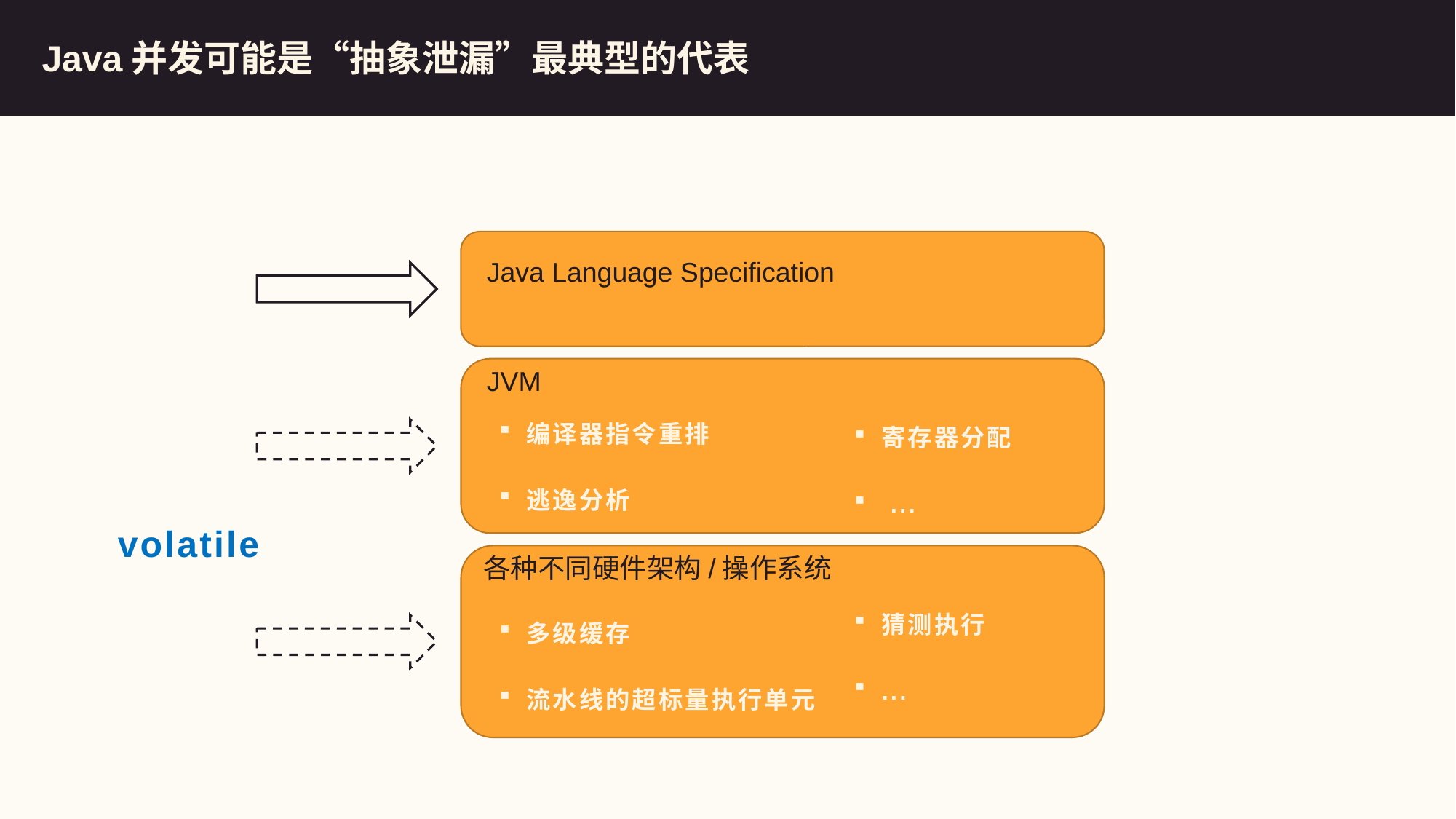

总结
Java并发可能是“抽象泄漏”最典型的代表

Java Language Specification

JVM
编译器指令重排
逃逸分析
寄存器分配
 ...

volatile

各种不同硬件架构/操作系统
猜测执行
...
多级缓存
流水线的超标量执行单元